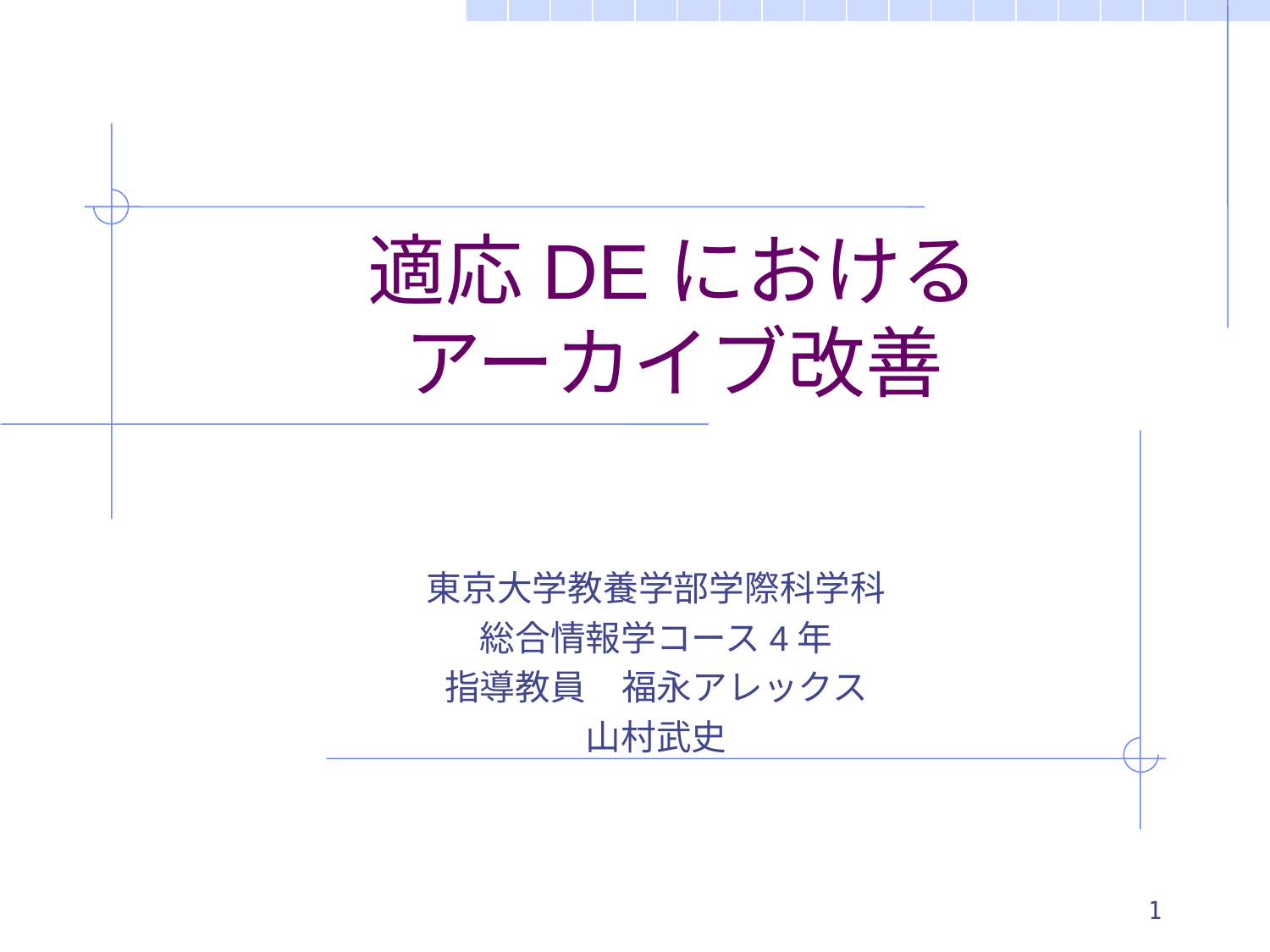

# 適応DEにおける アーカイブ改善
東京大学教養学部学際科学科
総合情報学コース4年
指導教員　福永アレックス
山村武史
1